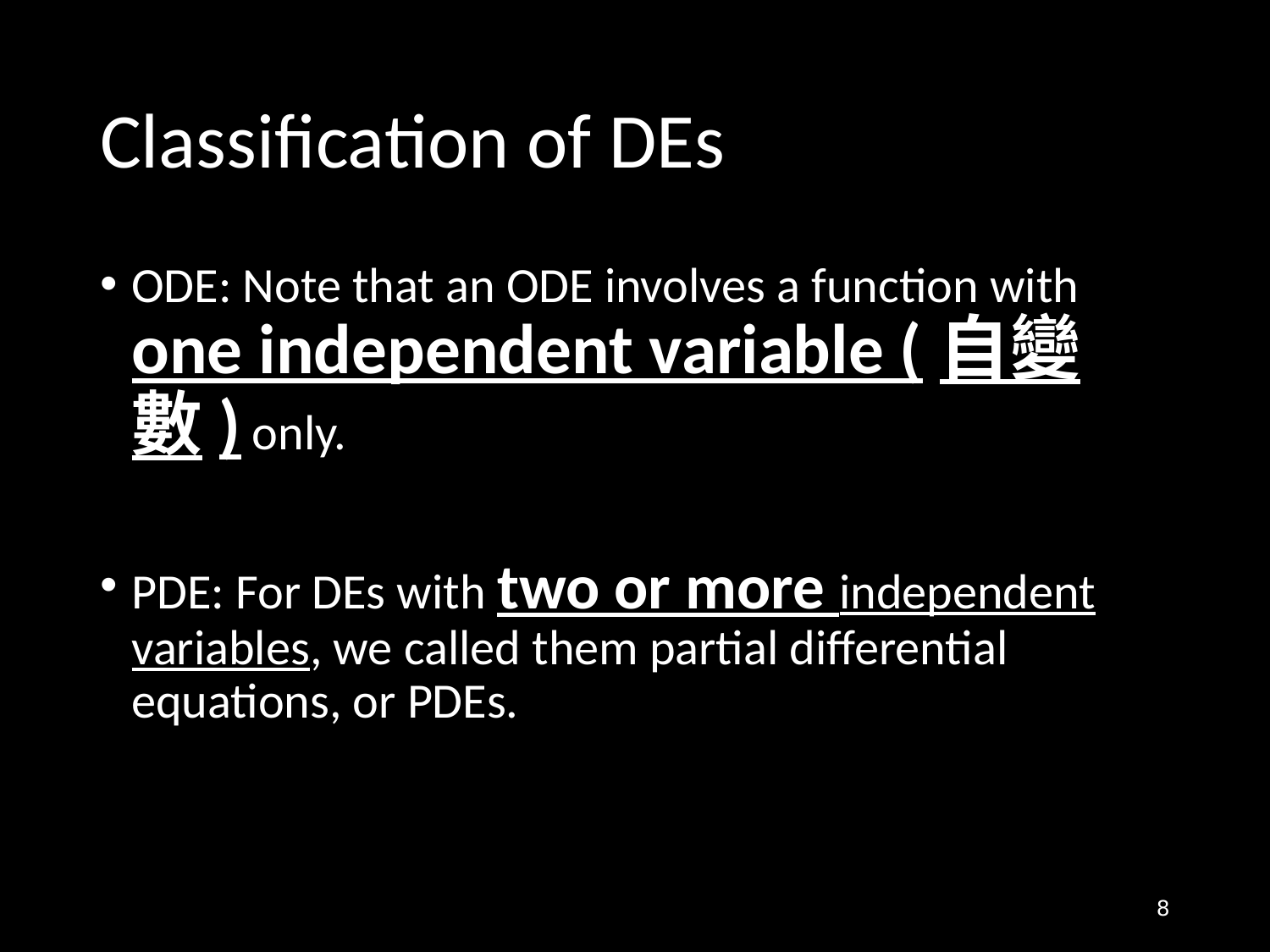

# Classification of DEs
ODE: Note that an ODE involves a function with one independent variable (自變數) only.

PDE: For DEs with two or more independent variables, we called them partial differential equations, or PDEs.
8